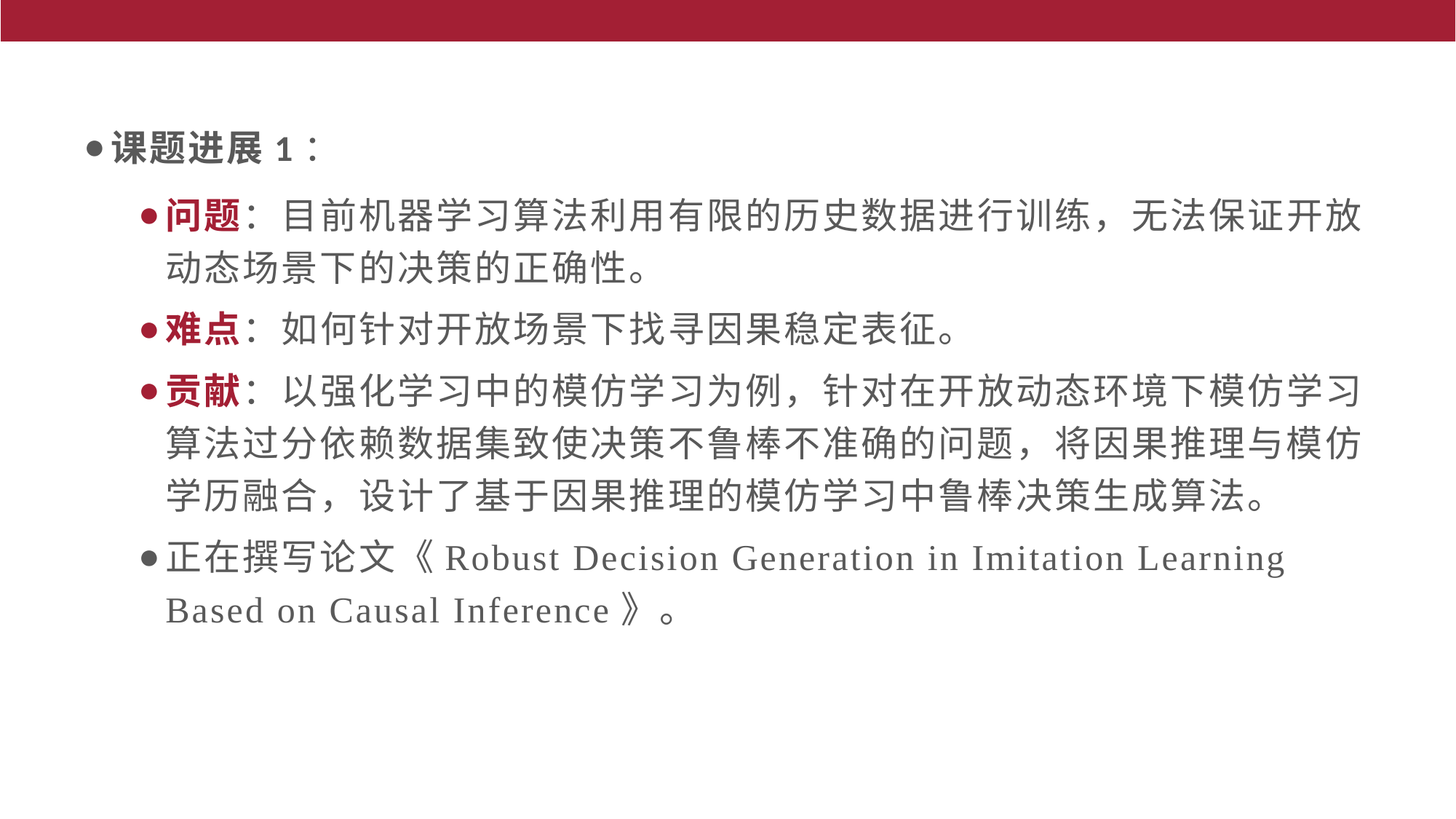

8
课题进展1：
问题：目前机器学习算法利用有限的历史数据进行训练，无法保证开放动态场景下的决策的正确性。
难点：如何针对开放场景下找寻因果稳定表征。
贡献：以强化学习中的模仿学习为例，针对在开放动态环境下模仿学习算法过分依赖数据集致使决策不鲁棒不准确的问题，将因果推理与模仿学历融合，设计了基于因果推理的模仿学习中鲁棒决策生成算法。
正在撰写论文《Robust Decision Generation in Imitation Learning Based on Causal Inference》。